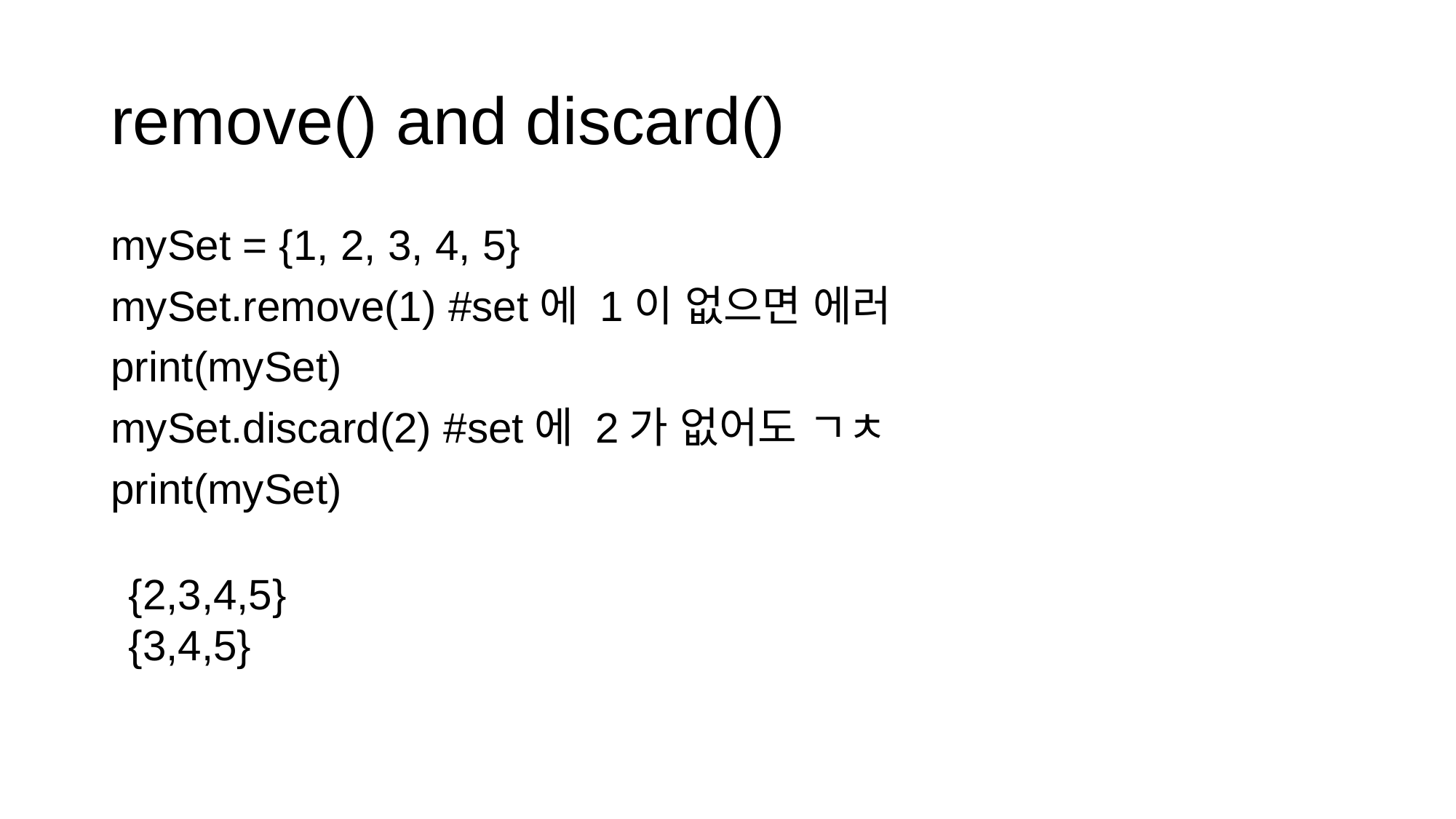

# remove() and discard()
mySet = {1, 2, 3, 4, 5}
mySet.remove(1) #set에 1이 없으면 에러
print(mySet)
mySet.discard(2) #set에 2가 없어도 ㄱㅊ
print(mySet)
{2,3,4,5}
{3,4,5}